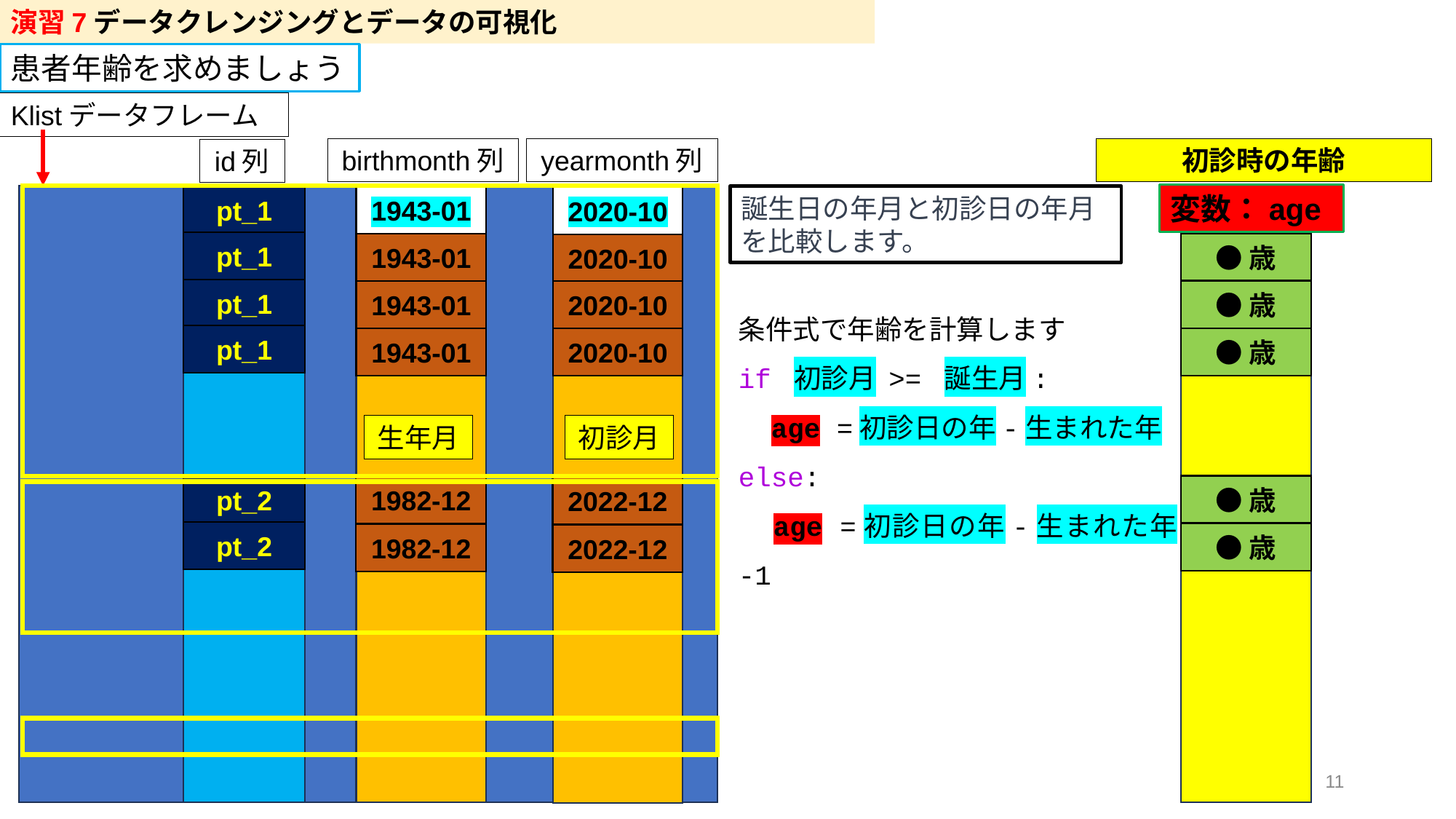

演習7データクレンジングとデータの可視化
患者年齢を求めましょう
Klistデータフレーム
birthmonth列
yearmonth列
初診時の年齢
id列
変数：age

●歳

誕生日の年月と初診日の年月を比較します。
pt_1
1943-01

2020-10
pt_1
●歳
1943-01
2020-10
pt_1
1943-01
●歳
2020-10
条件式で年齢を計算します
if 初診月 >= 誕生月:
  age =初診日の年-生まれた年
else:
  age =初診日の年-生まれた年-1
pt_1
1943-01
2020-10
●歳
生年月
初診月
●歳
pt_2
1982-12
2022-12

pt_2
●歳
1982-12
2022-12

11